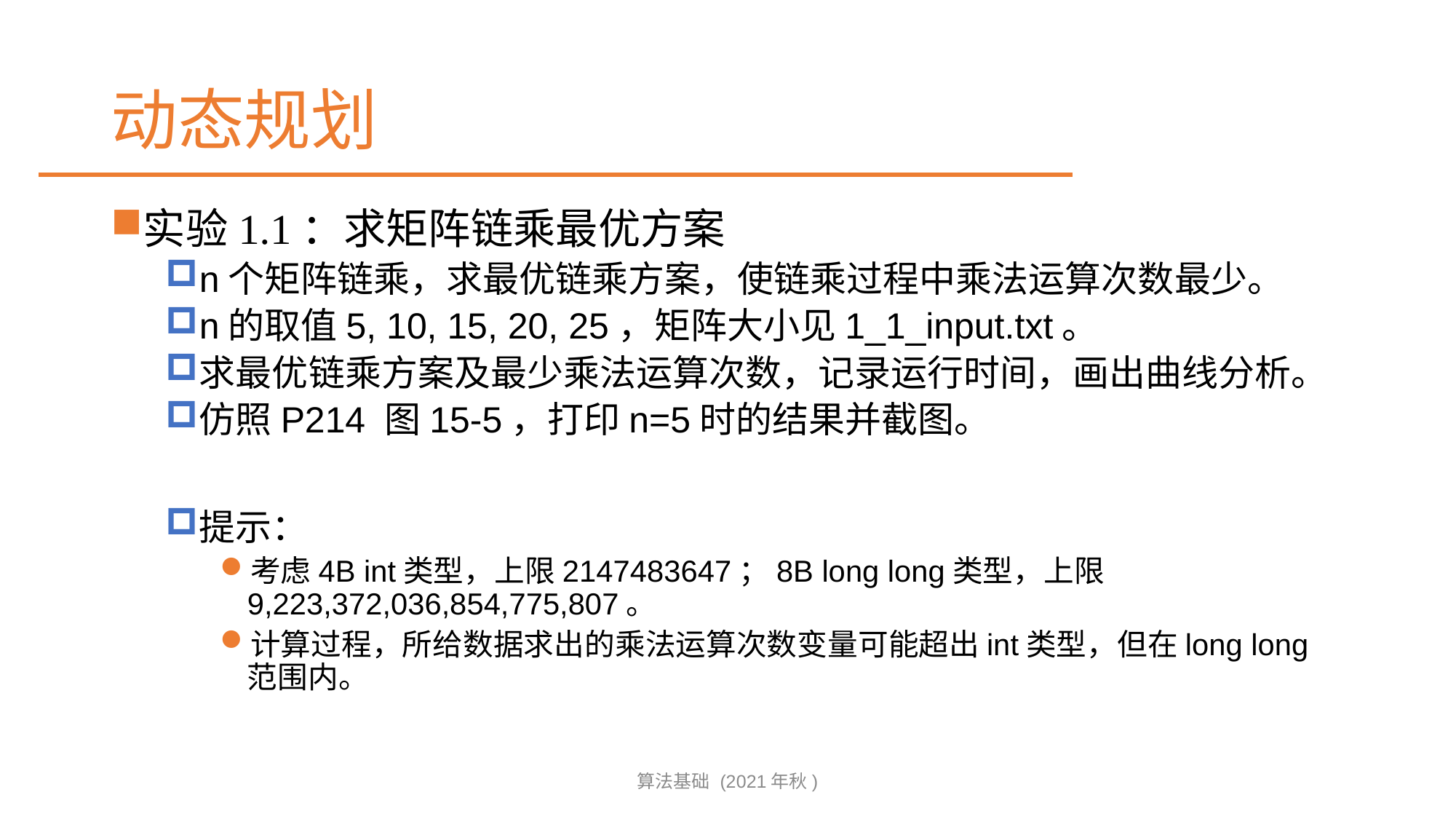

# 动态规划
实验1.1：求矩阵链乘最优方案
n个矩阵链乘，求最优链乘方案，使链乘过程中乘法运算次数最少。
n的取值5, 10, 15, 20, 25，矩阵大小见1_1_input.txt。
求最优链乘方案及最少乘法运算次数，记录运行时间，画出曲线分析。
仿照P214 图15-5，打印n=5时的结果并截图。

提示：
考虑4B int类型，上限2147483647；8B long long类型，上限9,223,372,036,854,775,807。
计算过程，所给数据求出的乘法运算次数变量可能超出int类型，但在long long范围内。

算法基础 (2021年秋)
3